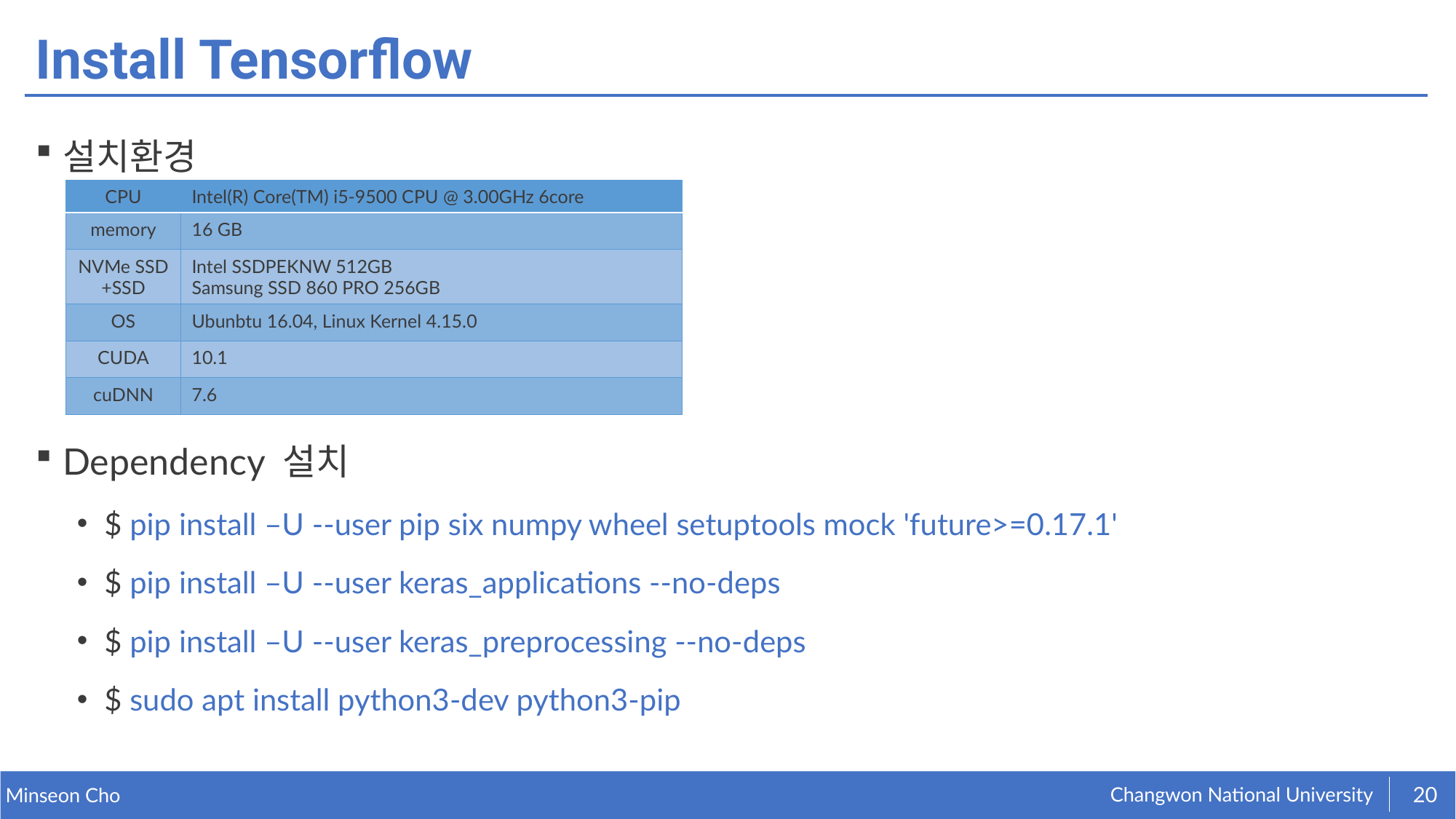

# Install Tensorflow
설치환경

Dependency 설치
$ pip install –U --user pip six numpy wheel setuptools mock 'future>=0.17.1'
$ pip install –U --user keras_applications --no-deps
$ pip install –U --user keras_preprocessing --no-deps
$ sudo apt install python3-dev python3-pip

| CPU​​​​ | Intel(R) Core(TM) i5-9500 CPU @ 3.00GHz 6core​ |
| --- | --- |
| memory​​​​ | 16 GB​​ |
| NVMe SSD​+SSD​​ | Intel SSDPEKNW 512GB​​ Samsung SSD 860 PRO 256GB​​ |
| OS​​​​ | Ubunbtu 16.04, Linux Kernel 4.15.0​​​​ |
| CUDA | 10.1 |
| cuDNN | 7.6 |
20